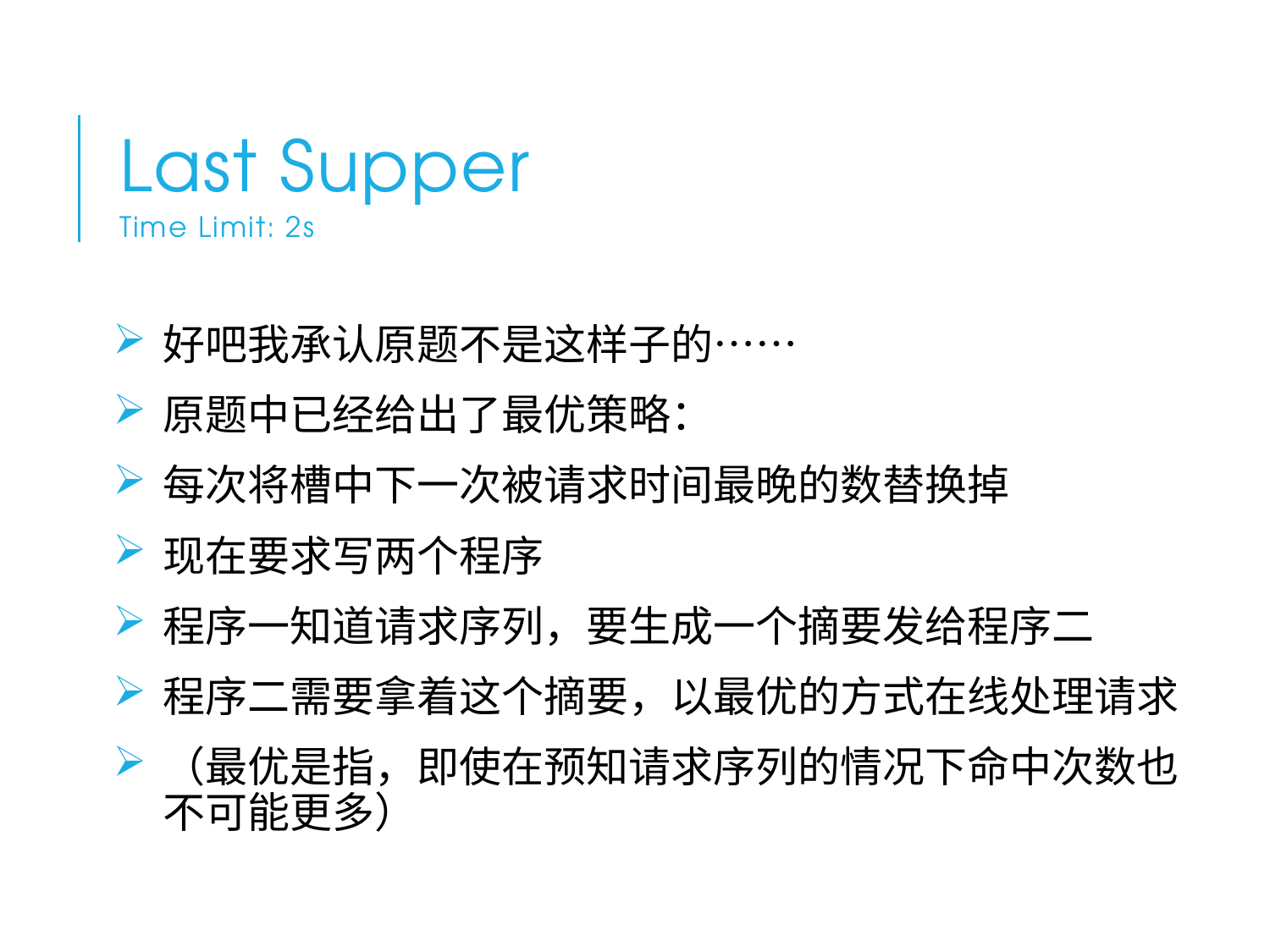

# Last Supper Time Limit: 2s
好吧我承认原题不是这样子的……
原题中已经给出了最优策略：
每次将槽中下一次被请求时间最晚的数替换掉
现在要求写两个程序
程序一知道请求序列，要生成一个摘要发给程序二
程序二需要拿着这个摘要，以最优的方式在线处理请求
（最优是指，即使在预知请求序列的情况下命中次数也不可能更多）